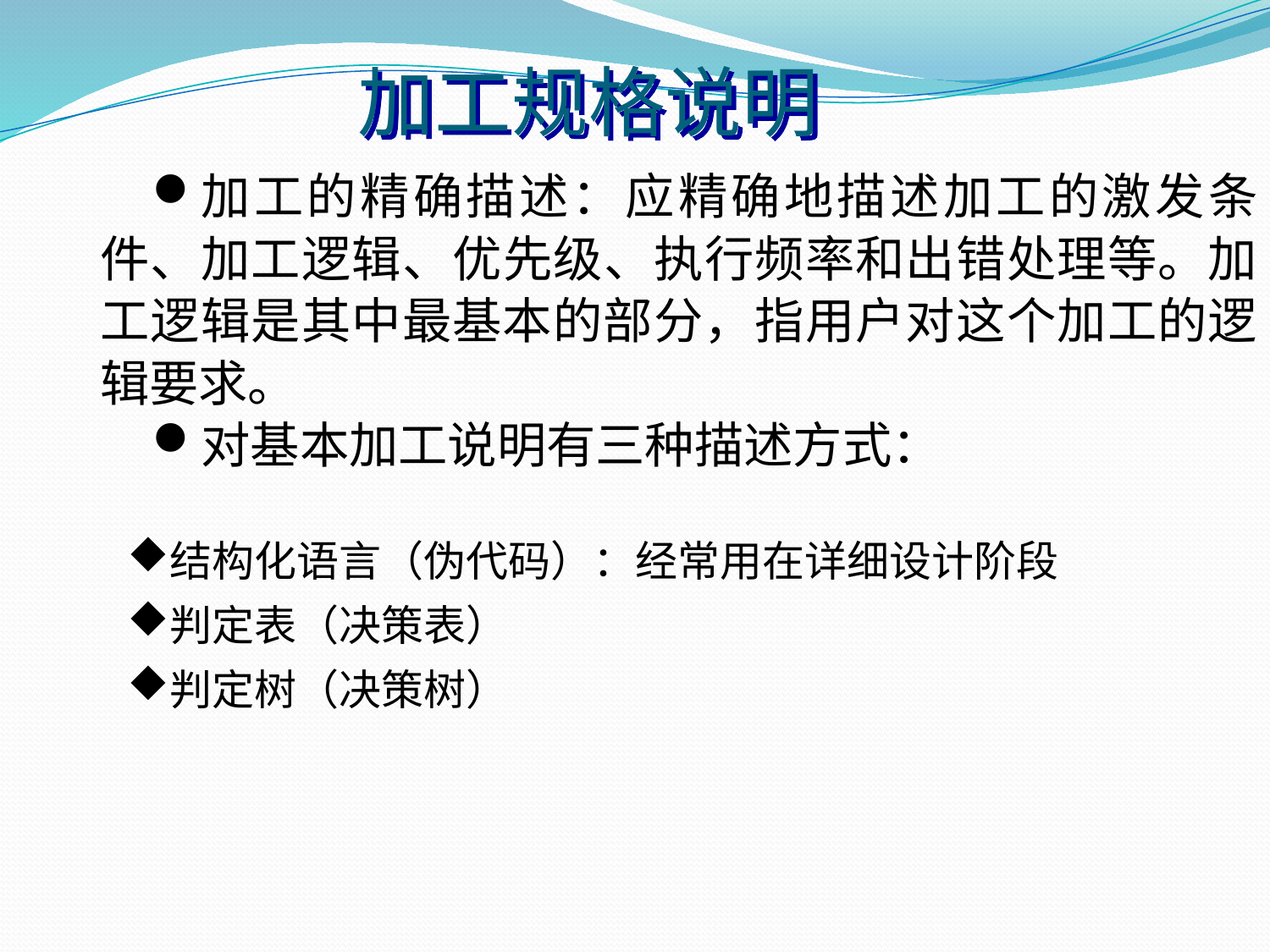

加工规格说明
加工的精确描述：应精确地描述加工的激发条件、加工逻辑、优先级、执行频率和出错处理等。加工逻辑是其中最基本的部分，指用户对这个加工的逻辑要求。
对基本加工说明有三种描述方式：
结构化语言（伪代码）：经常用在详细设计阶段
判定表（决策表）
判定树（决策树）